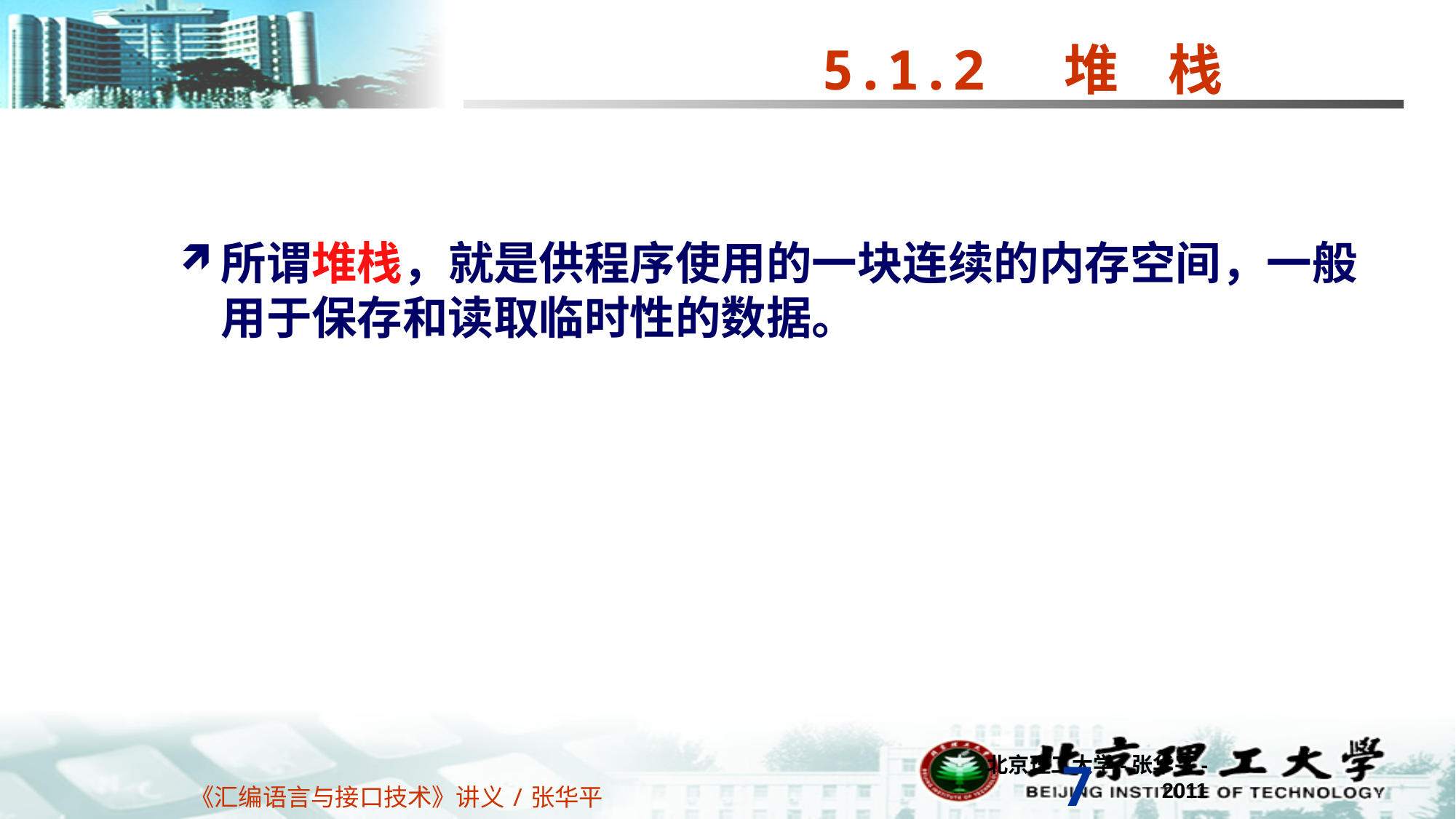

5.1.2  堆    栈
所谓堆栈，就是供程序使用的一块连续的内存空间，一般用于保存和读取临时性的数据。
北京理工大学-张华平-2011
7